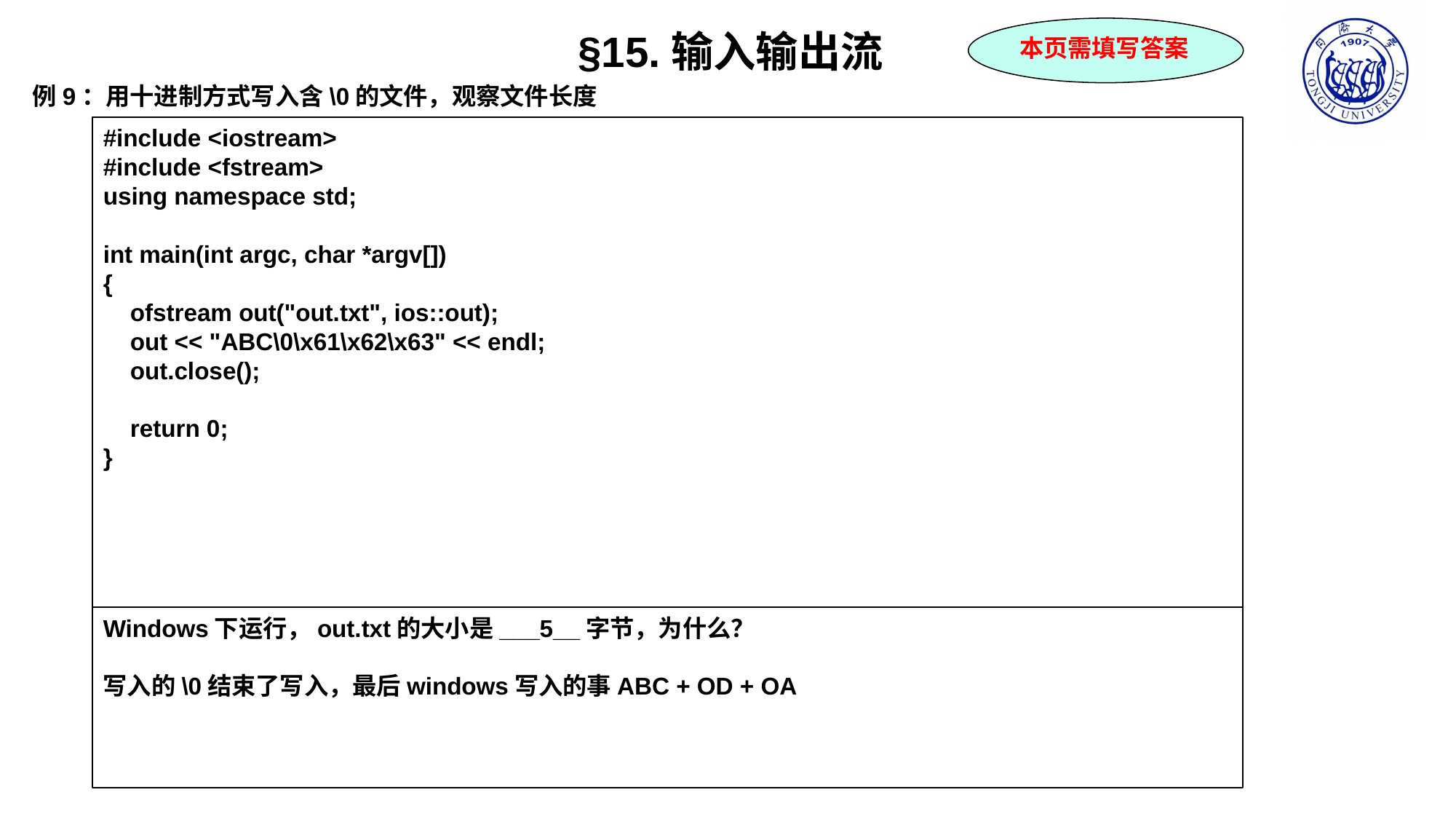

本页需填写答案
§15.输入输出流
例9：用十进制方式写入含\0的文件，观察文件长度
#include <iostream>
#include <fstream>
using namespace std;

int main(int argc, char *argv[])
{
    ofstream out("out.txt", ios::out);
    out << "ABC\0\x61\x62\x63" << endl;
    out.close();

    return 0;
}
Windows下运行，out.txt的大小是___5__字节，为什么？

写入的\0结束了写入，最后windows写入的事ABC + OD + OA